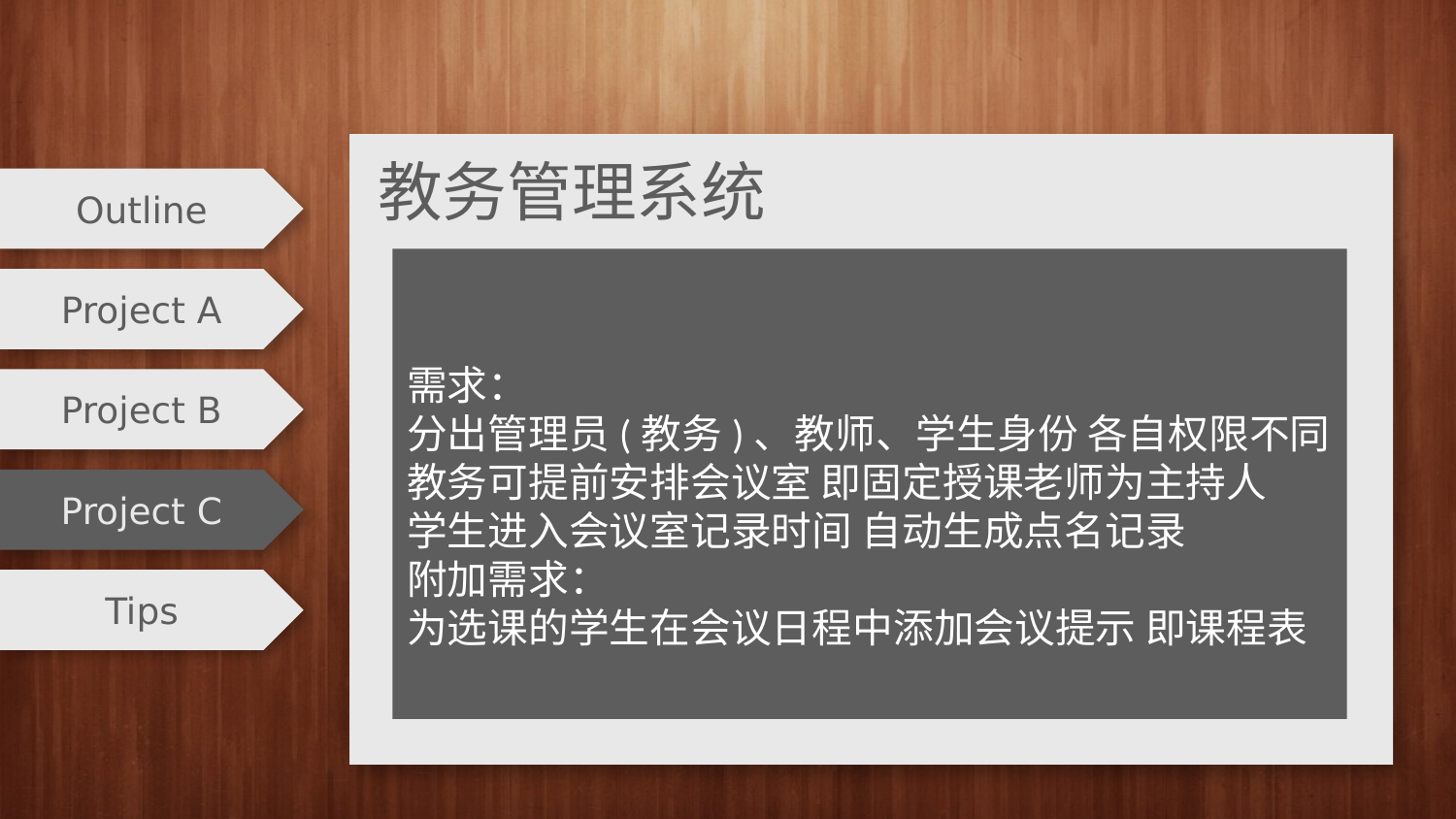

教务管理系统
Outline

需求：
分出管理员(教务)、教师、学生身份 各自权限不同
教务可提前安排会议室 即固定授课老师为主持人
学生进入会议室记录时间 自动生成点名记录
附加需求：
为选课的学生在会议日程中添加会议提示 即课程表
Project A
Project B
Project C
Tips